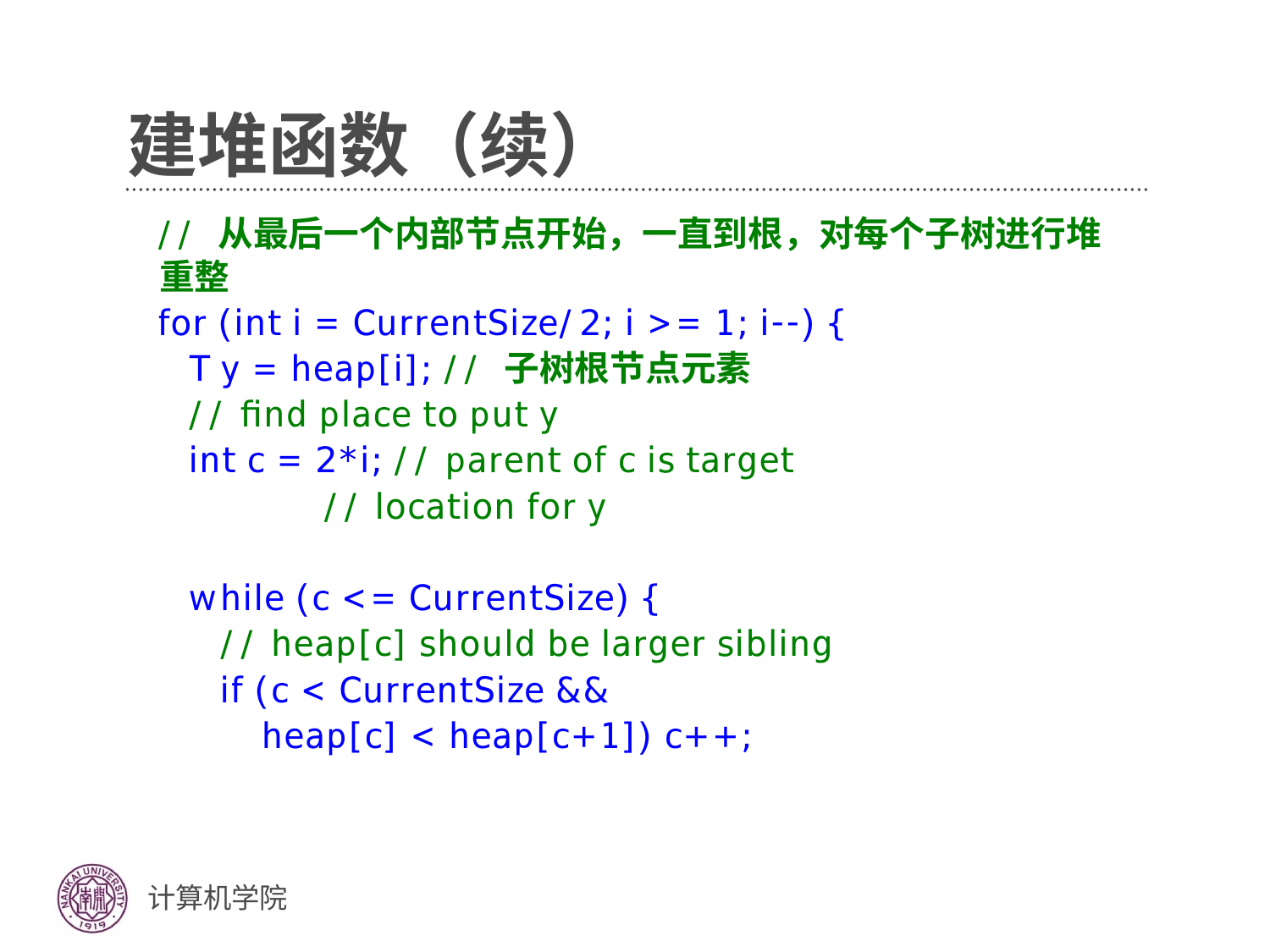

# 建堆函数（续）
   // 从最后一个内部节点开始，一直到根，对每个子树进行堆重整
   for (int i = CurrentSize/2; i >= 1; i--) {
      T y = heap[i]; // 子树根节点元素
      // find place to put y
      int c = 2*i; // parent of c is target
                   // location for y

      while (c <= CurrentSize) {
         // heap[c] should be larger sibling
         if (c < CurrentSize &&
             heap[c] < heap[c+1]) c++;